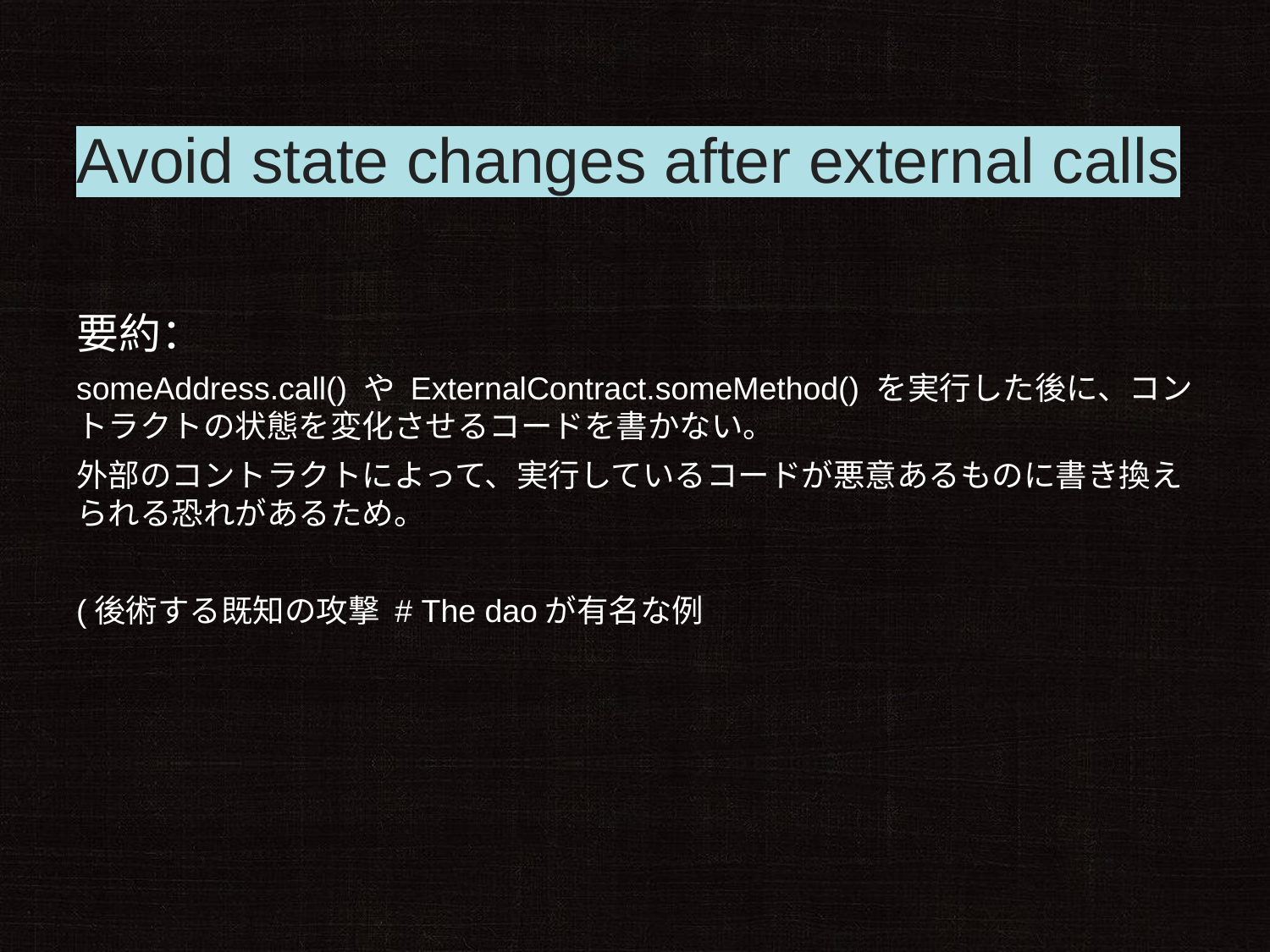

# Avoid state changes after external calls
要約：
someAddress.call() や ExternalContract.someMethod() を実行した後に、コントラクトの状態を変化させるコードを書かない。
外部のコントラクトによって、実行しているコードが悪意あるものに書き換えられる恐れがあるため。

(後術する既知の攻撃 # The daoが有名な例